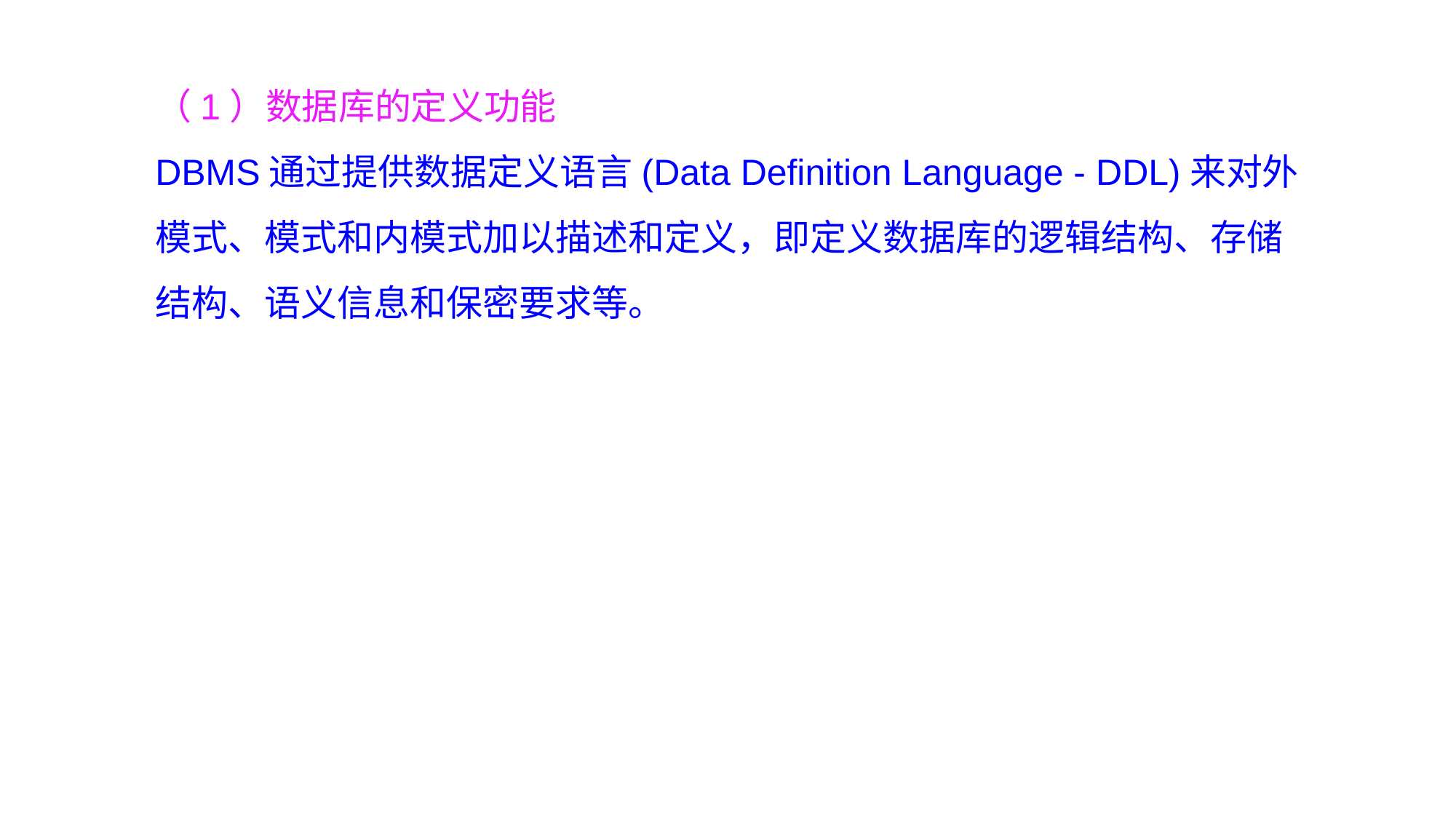

（1）数据库的定义功能
DBMS通过提供数据定义语言(Data Definition Language - DDL)来对外模式、模式和内模式加以描述和定义，即定义数据库的逻辑结构、存储结构、语义信息和保密要求等。